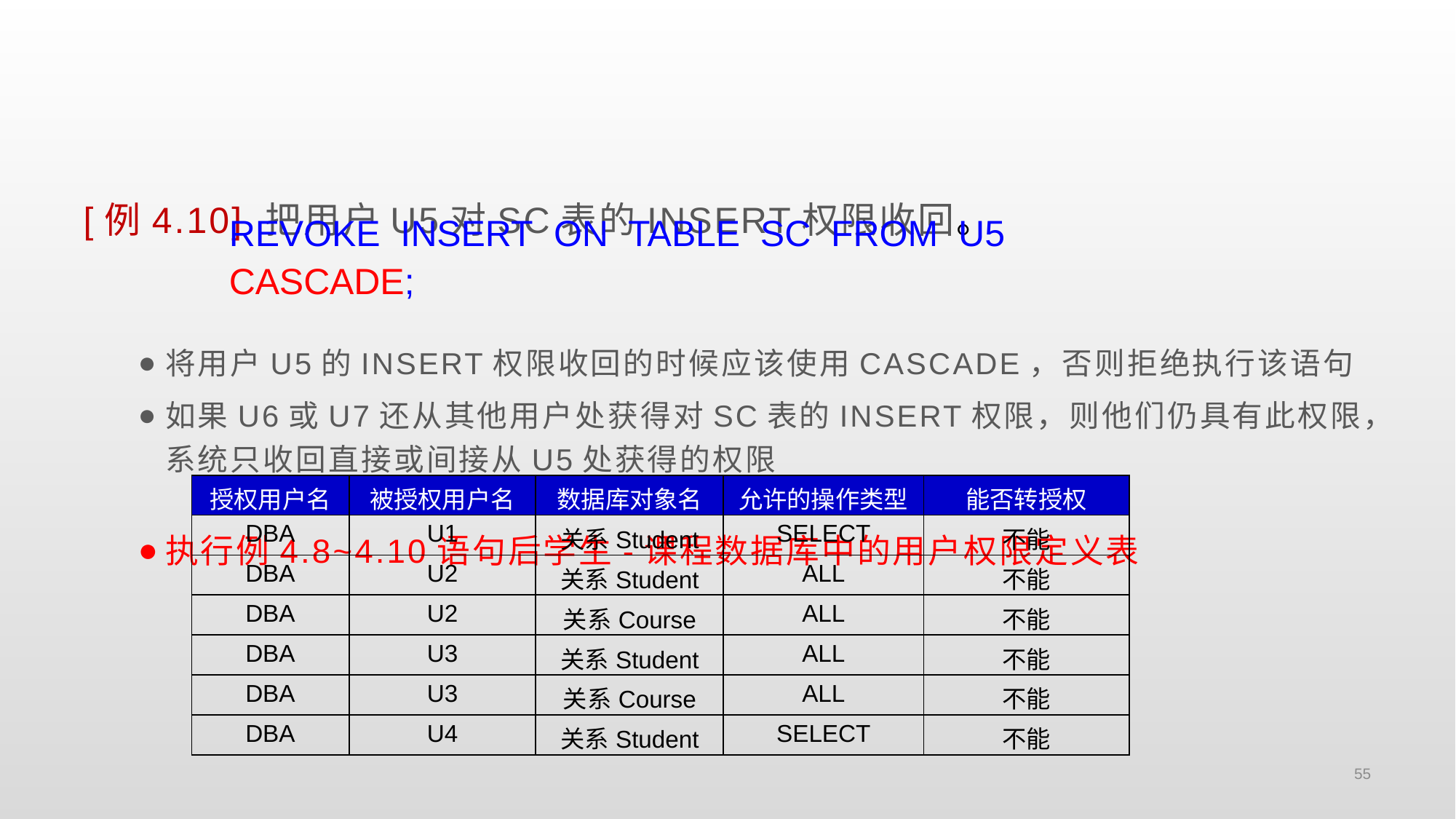

#
[例4.10] 把用户U5对SC表的INSERT权限收回。

将用户U5的INSERT权限收回的时候应该使用CASCADE，否则拒绝执行该语句
如果U6或U7还从其他用户处获得对SC表的INSERT权限，则他们仍具有此权限，系统只收回直接或间接从U5处获得的权限

执行例4.8~4.10语句后学生-课程数据库中的用户权限定义表

REVOKE  INSERT  ON  TABLE  SC  FROM  U5  CASCADE;
| 授权用户名 | 被授权用户名 | 数据库对象名 | 允许的操作类型 | 能否转授权 |
| --- | --- | --- | --- | --- |
| DBA | U1 | 关系Student | SELECT | 不能 |
| DBA | U2 | 关系Student | ALL | 不能 |
| DBA | U2 | 关系Course | ALL | 不能 |
| DBA | U3 | 关系Student | ALL | 不能 |
| DBA | U3 | 关系Course | ALL | 不能 |
| DBA | U4 | 关系Student | SELECT | 不能 |
55